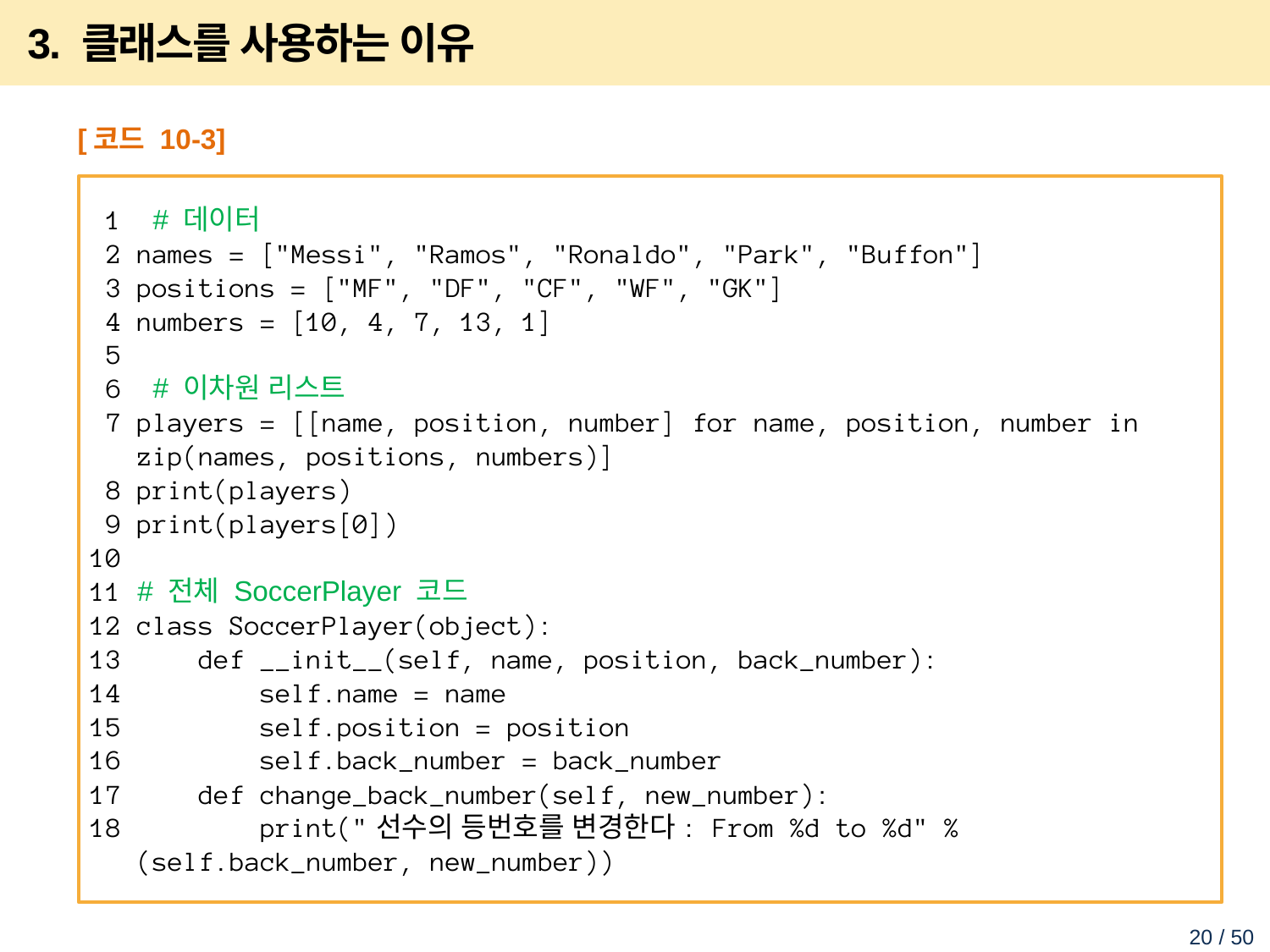

# 3. 클래스를 사용하는 이유
[코드 10-3]
 1  # 데이터
 2 names = ["Messi", "Ramos", "Ronaldo", "Park", "Buffon"]
 3 positions = ["MF", "DF", "CF", "WF", "GK"]
 4 numbers = [10, 4, 7, 13, 1]
 5
 6  # 이차원 리스트
 7 players = [[name, position, number] for name, position, number in
   zip(names, positions, numbers)]
 8 print(players)
 9 print(players[0])
10
11 # 전체 SoccerPlayer 코드
12 class SoccerPlayer(object):
13     def __init__(self, name, position, back_number):
14         self.name = name
15         self.position = position
16         self.back_number = back_number
17     def change_back_number(self, new_number):
18         print("선수의 등번호를 변경한다: From %d to %d" %
   (self.back_number, new_number))